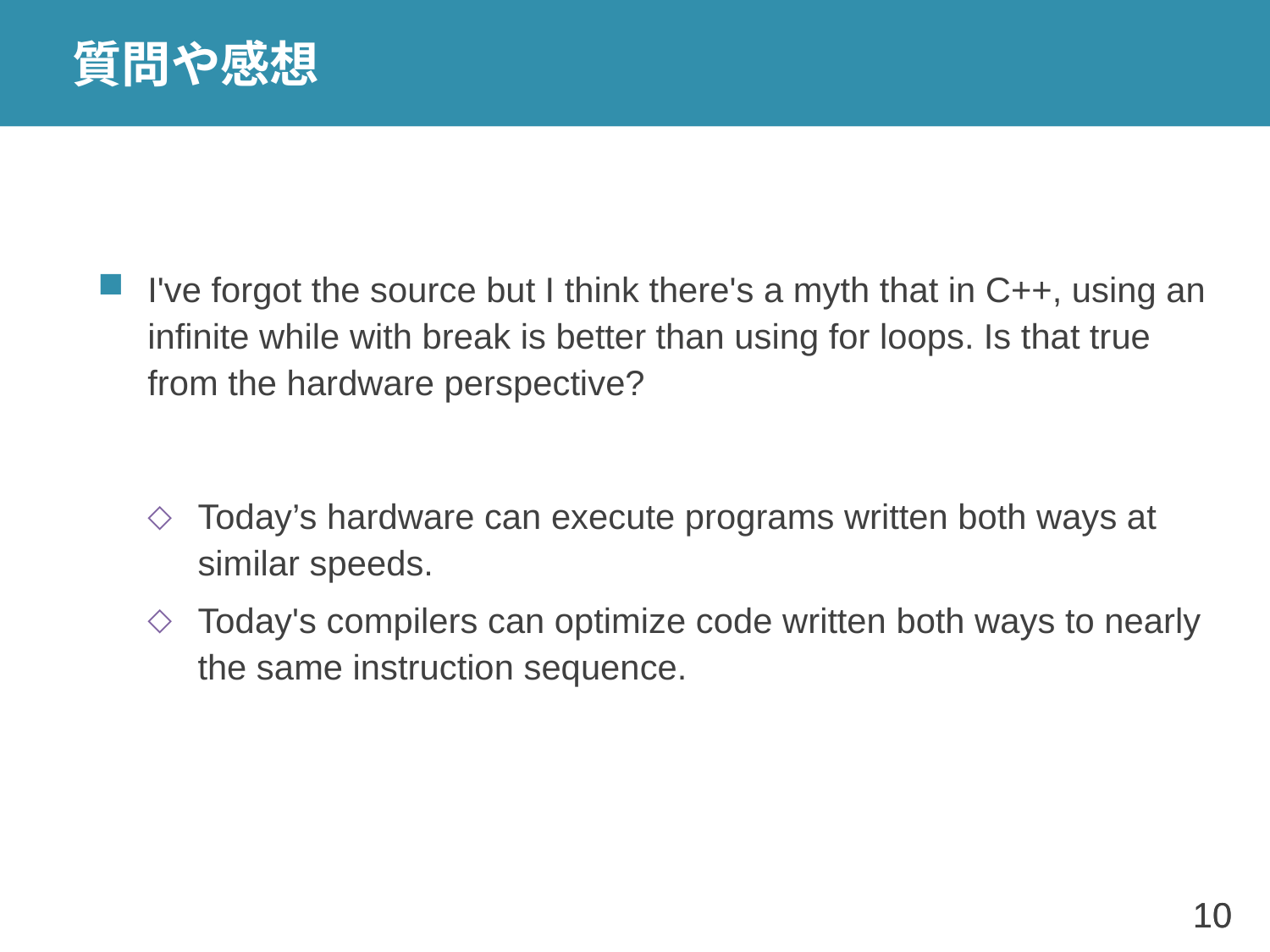

# 質問や感想
I've forgot the source but I think there's a myth that in C++, using an infinite while with break is better than using for loops. Is that true from the hardware perspective?

Today’s hardware can execute programs written both ways at similar speeds.
Today's compilers can optimize code written both ways to nearly the same instruction sequence.